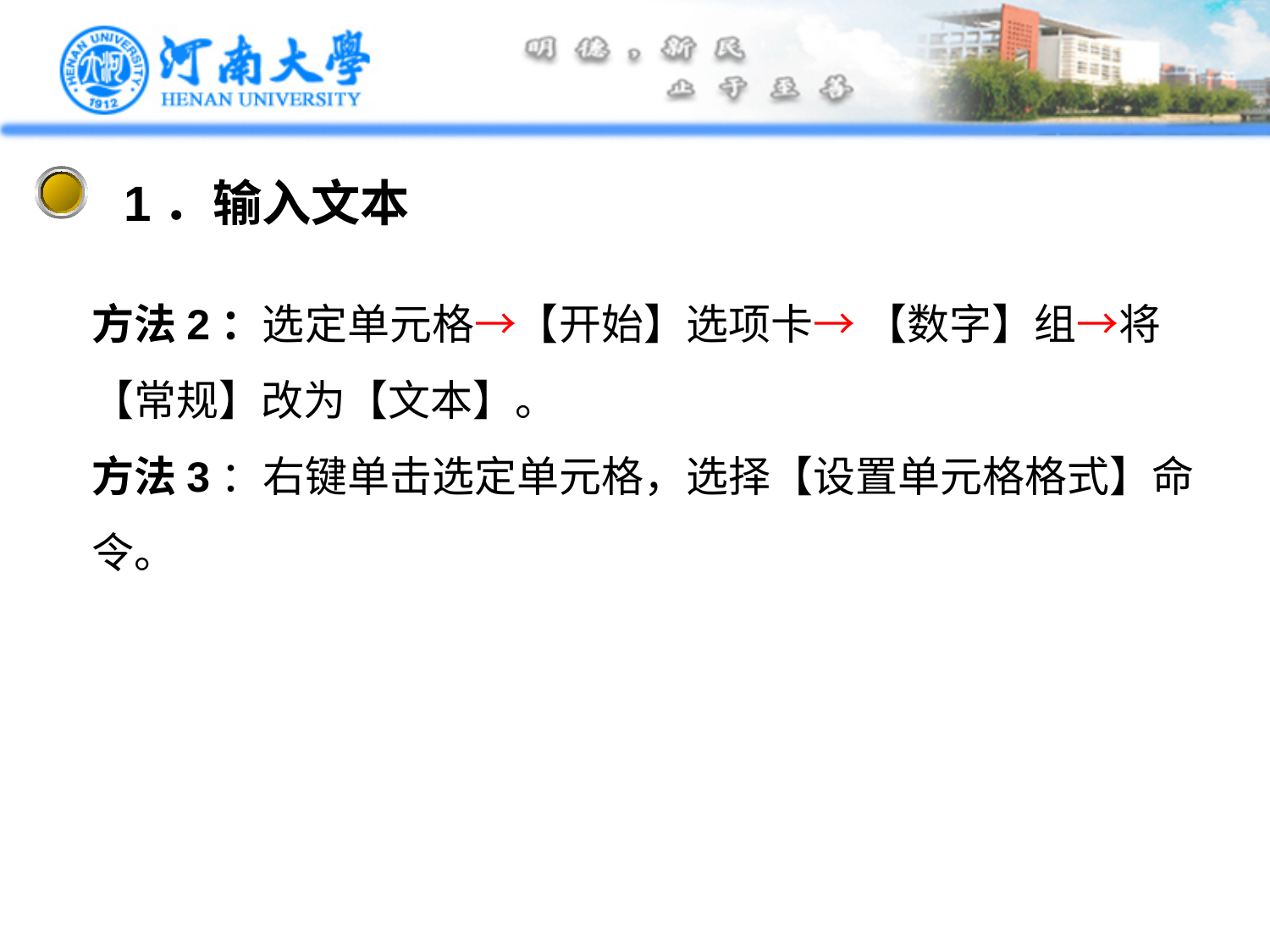

1．输入文本

方法2：选定单元格→【开始】选项卡→ 【数字】组→将【常规】改为【文本】。
方法3：右键单击选定单元格，选择【设置单元格格式】命令。